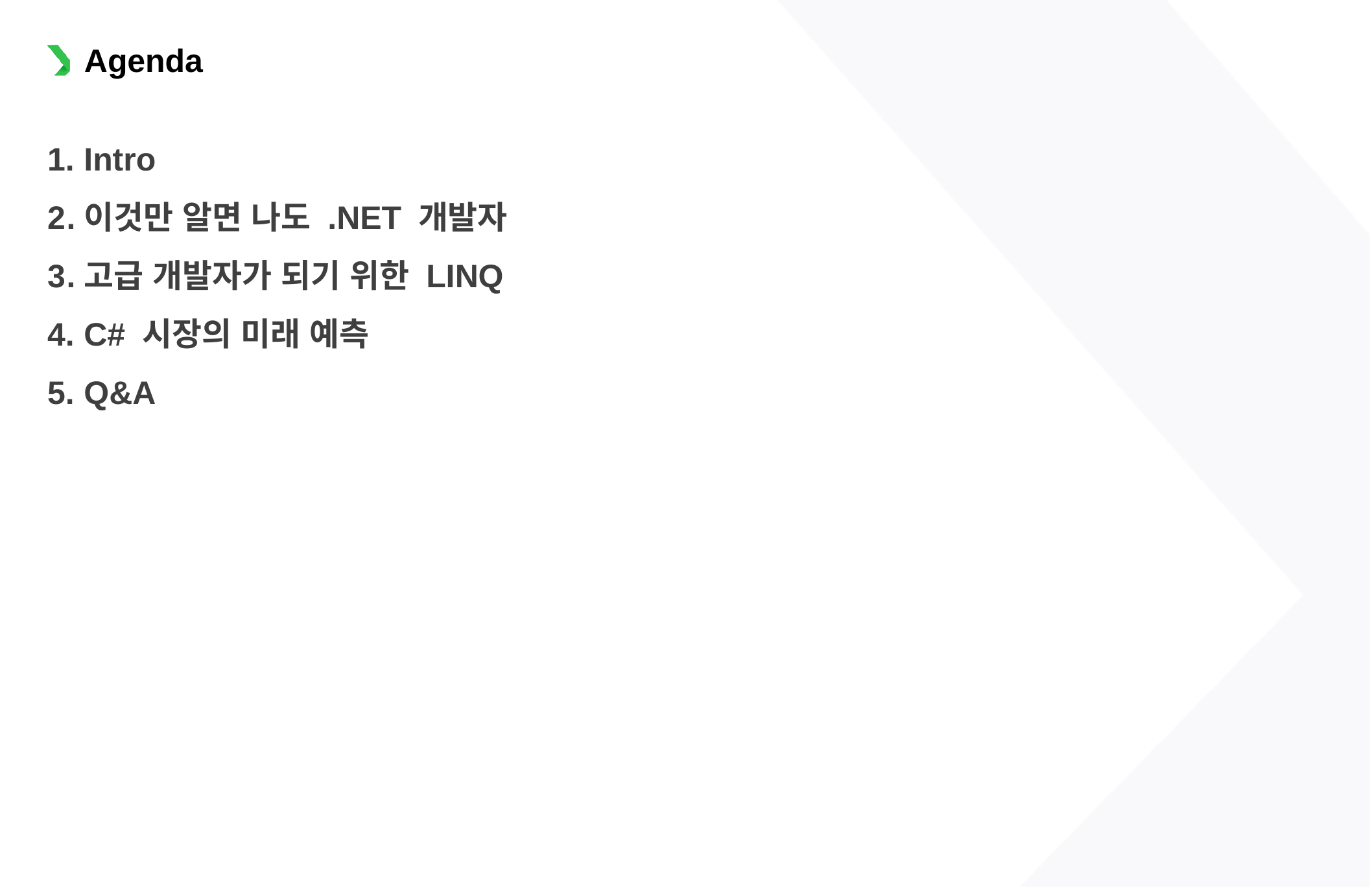

Agenda
Intro
이것만 알면 나도 .NET 개발자
고급 개발자가 되기 위한 LINQ
C# 시장의 미래 예측
Q&A